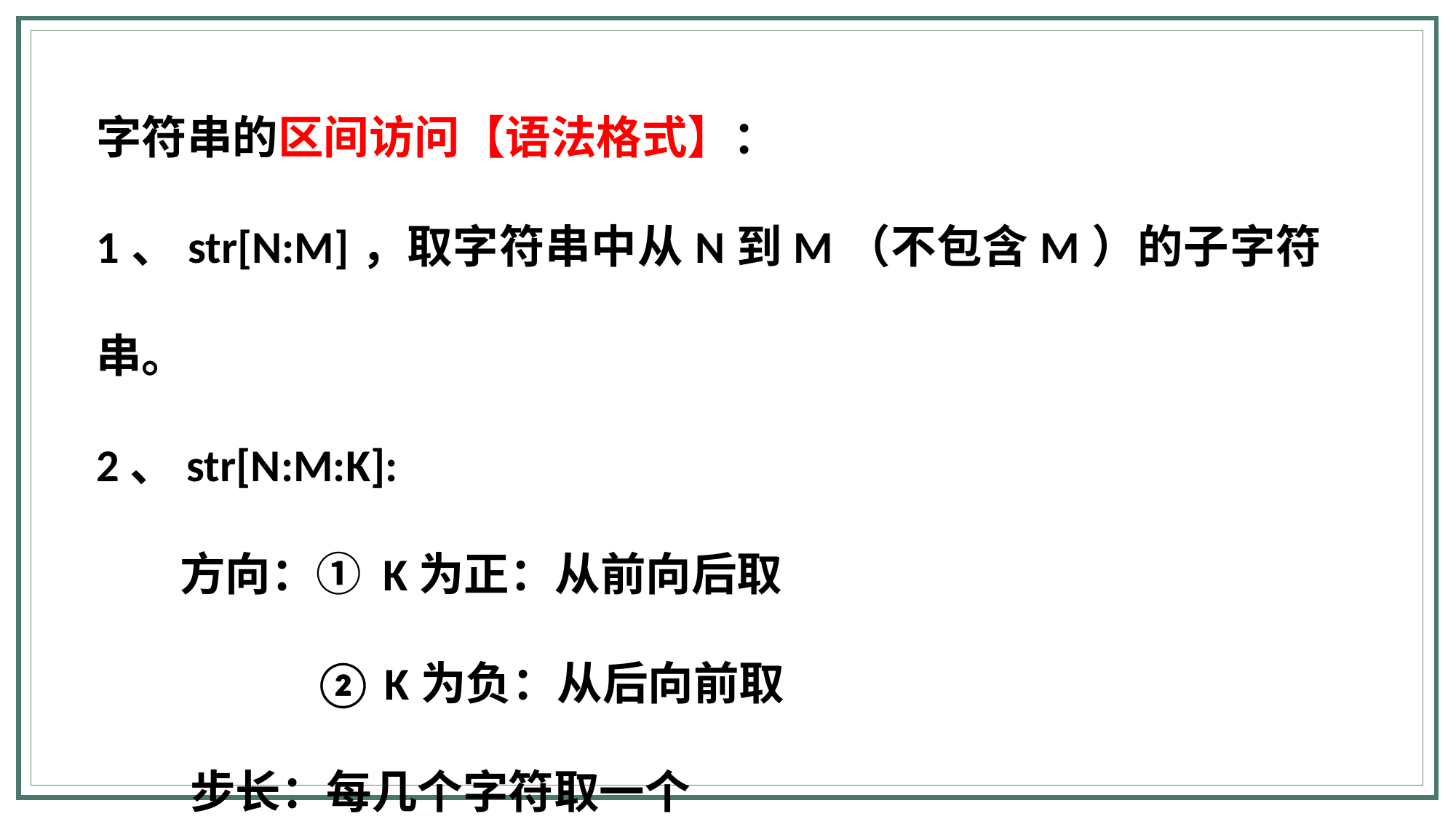

字符串的区间访问【语法格式】：
1、str[N:M]，取字符串中从N到M（不包含M）的子字符串。
2、str[N:M:K]:
       方向：① K为正：从前向后取
                     ② K为负：从后向前取
        步长：每几个字符取一个